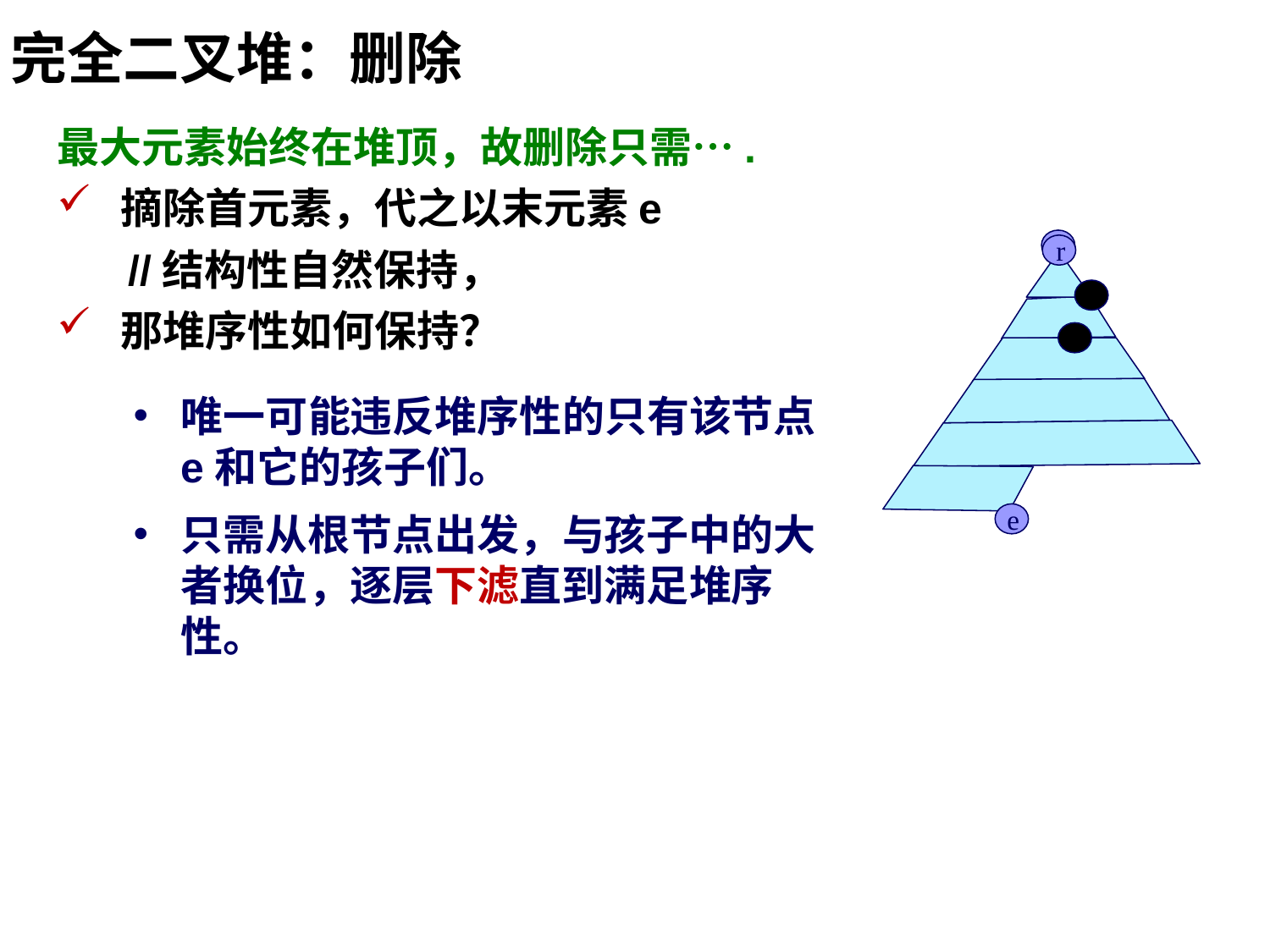

完全二叉堆：删除
最大元素始终在堆顶，故删除只需….
摘除首元素，代之以末元素e
      //结构性自然保持，
那堆序性如何保持？
e

r

唯一可能违反堆序性的只有该节点e和它的孩子们。

e

只需从根节点出发，与孩子中的大者换位，逐层下滤直到满足堆序性。